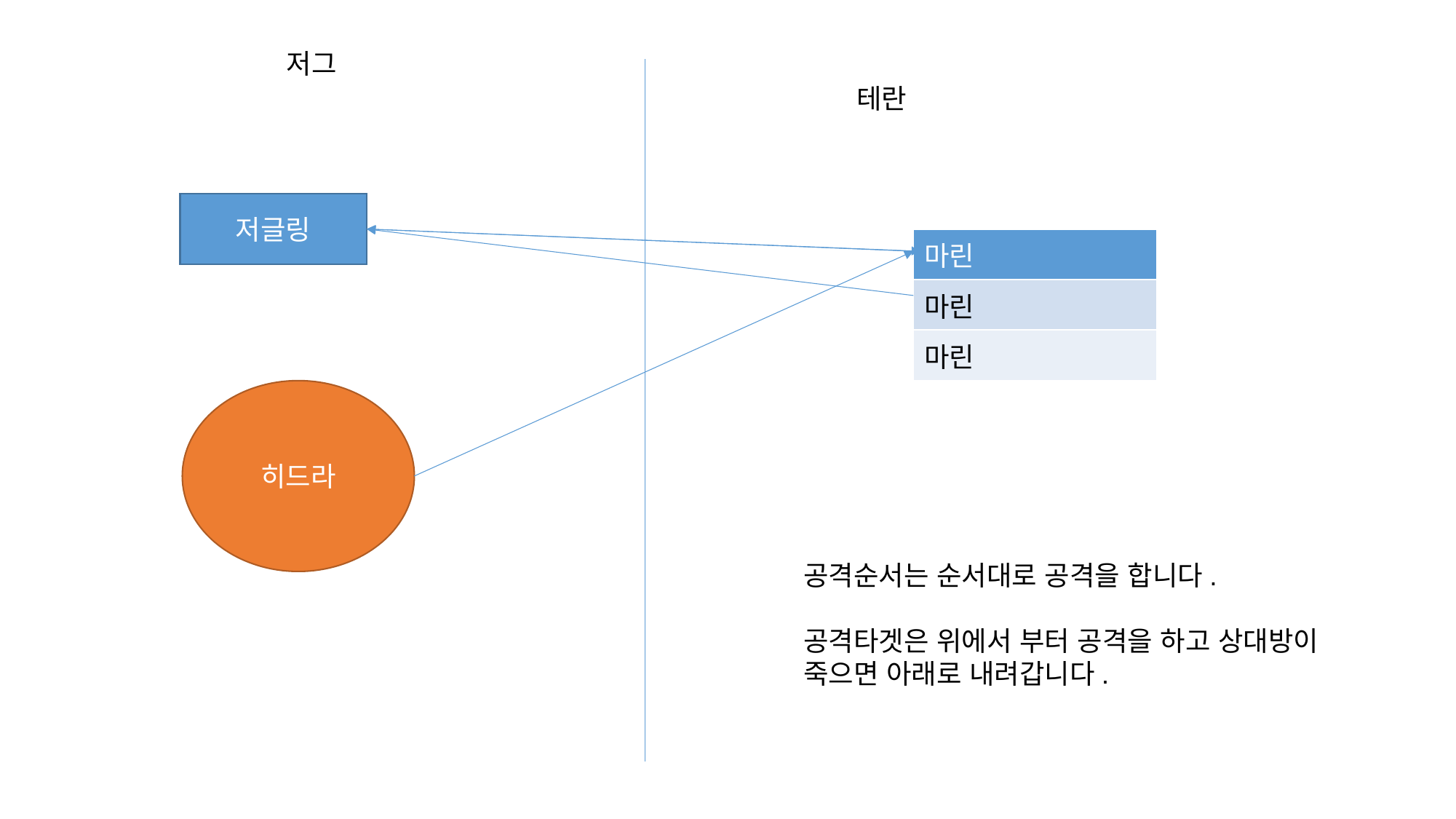

저그
테란
저글링
| 마린 |
| --- |
| 마린 |
| 마린 |
히드라
공격순서는 순서대로 공격을 합니다.

공격타겟은 위에서 부터 공격을 하고 상대방이
죽으면 아래로 내려갑니다.